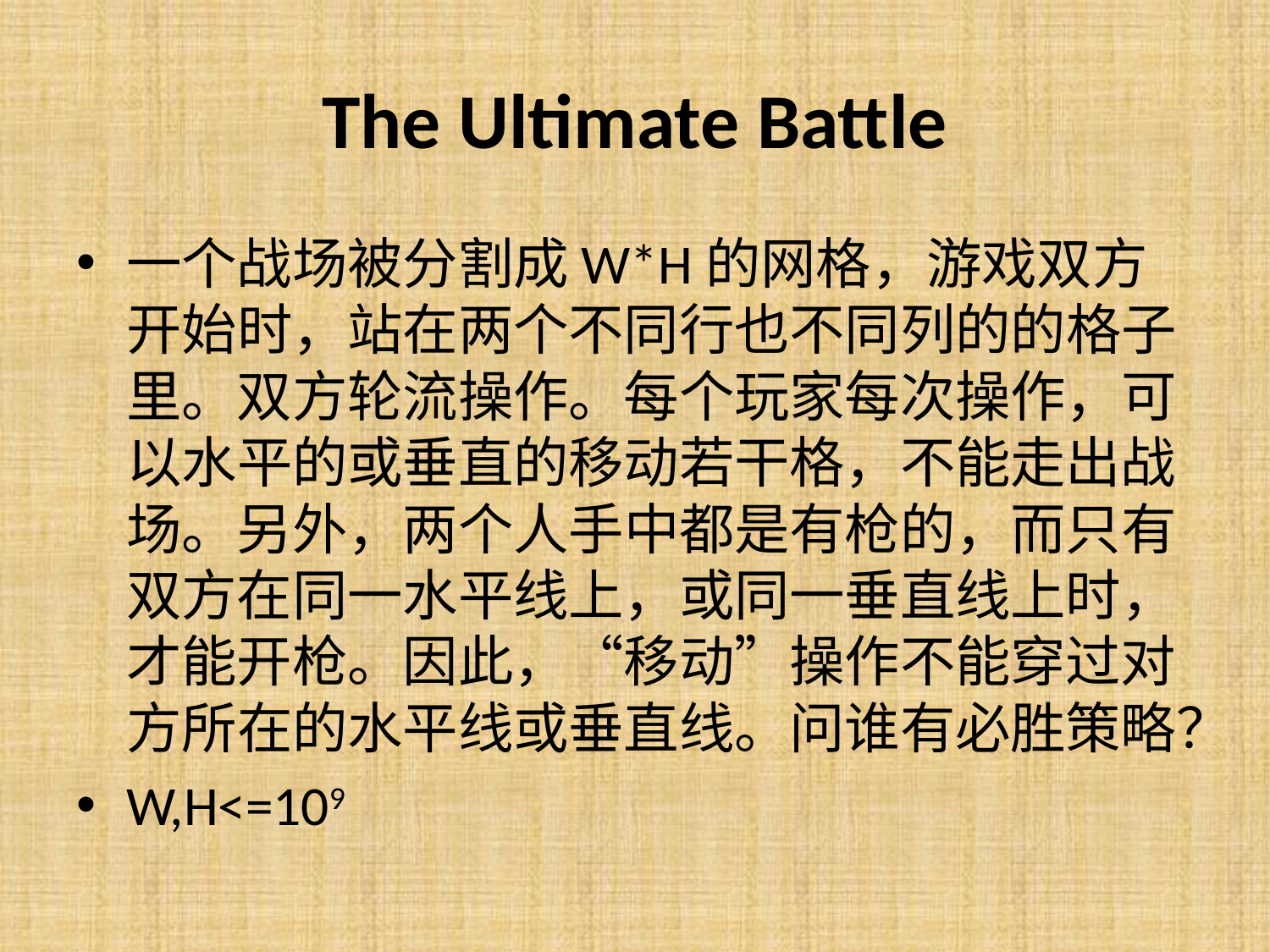

# The Ultimate Battle
一个战场被分割成W*H的网格，游戏双方开始时，站在两个不同行也不同列的的格子里。双方轮流操作。每个玩家每次操作，可以水平的或垂直的移动若干格，不能走出战场。另外，两个人手中都是有枪的，而只有双方在同一水平线上，或同一垂直线上时，才能开枪。因此，“移动”操作不能穿过对方所在的水平线或垂直线。问谁有必胜策略？
W,H<=109